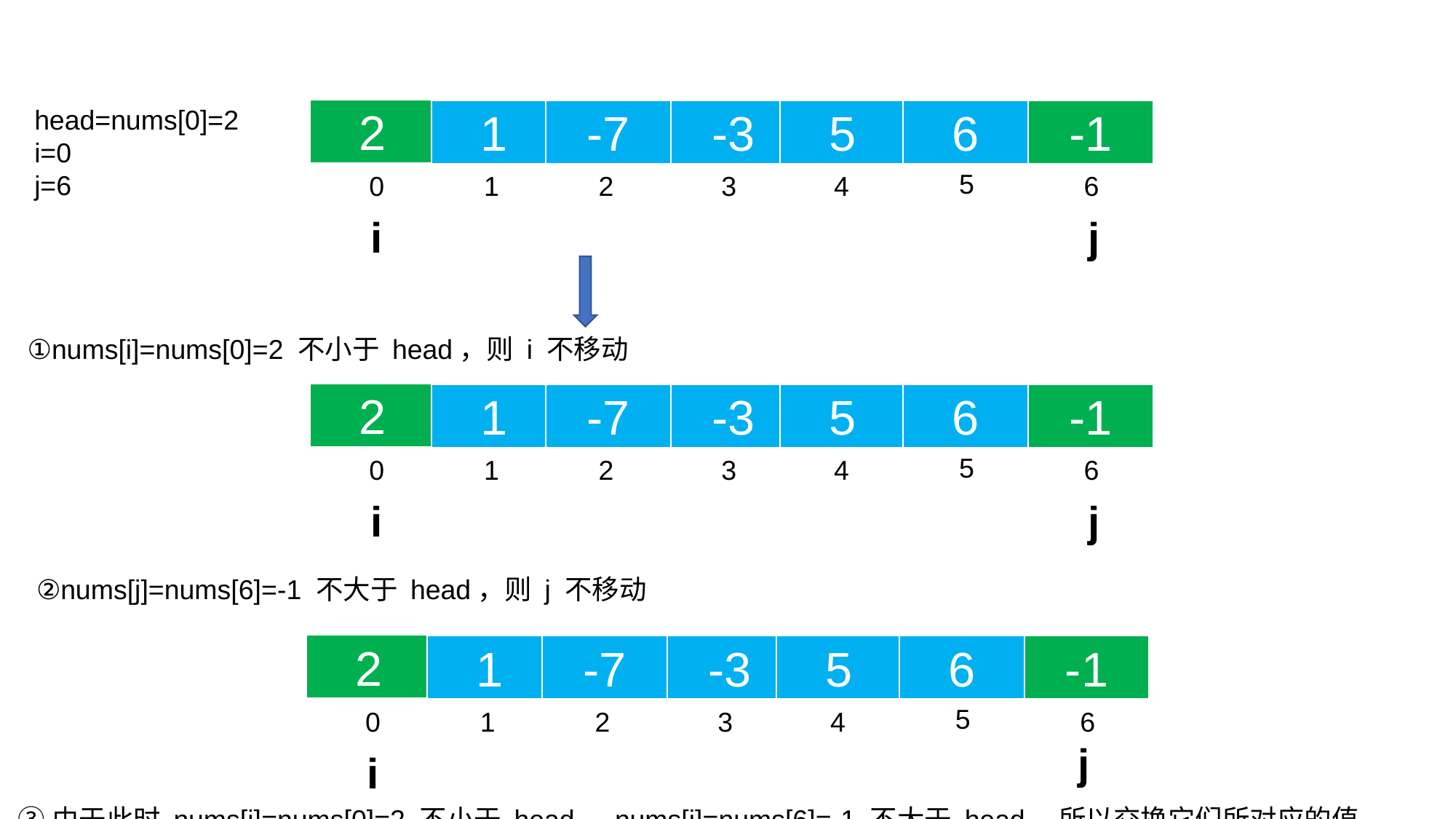

head=nums[0]=2
i=0
j=6
2
1
-7
-3
5
6
-1
5
0
1
2
3
4
6
i
j

①nums[i]=nums[0]=2 不小于 head，则 i 不移动
2
1
-7
-3
5
6
-1
5
0
1
2
3
4
6
i
j
②nums[j]=nums[6]=-1 不大于 head，则 j 不移动
2
1
-7
-3
5
6
-1
5
0
1
2
3
4
6
j
i
③由于此时 nums[i]=nums[0]=2 不小于 head，nums[j]=nums[6]=-1 不大于 head，所以交换它们所对应的值
-1
1
-7
-3
5
6
2
5
0
1
2
3
4
6
i
j

①nums[i]=nums[0]=-1 小于 head，则 i 持续移动，移动到一个 nums[i] 不小于 head 的位置。其中 1, -7, -3 都小于 head，所以 i 会移动到下标为 4 的位置
-1
1
-7
-3
5
6
2
5
0
1
2
3
4
6
j
i
②nums[j]=nums[6]=2 不大于 head，则 j 不移动
-1
1
-7
-3
5
6
2
5
0
1
2
3
4
6
j
i
③由于此时nums[i]=nums[0]=-1 不小于 head，nums[j]=nums[6]=2 不大于 head，所以交换它们的值
-1
1
-7
-3
2
6
5
5
0
1
2
3
4
6
j
i

①nums[i]=nums[4]=2不小于head，则 i 不移动
-1
1
-7
-3
2
6
5
5
0
1
2
3
4
6
j
i
②nums[j]=nums[6]=5大于head，则 j 持续移动，其中 nums[5]=6 大于 head，所以会移动到 j=4的位置。
-1
1
-7
-3
2
6
5
5
0
1
2
3
4
6
i
j

此时 i=j=4 结束循环
-1
1
-7
-3
2
6
5
5
0
1
2
3
4
6